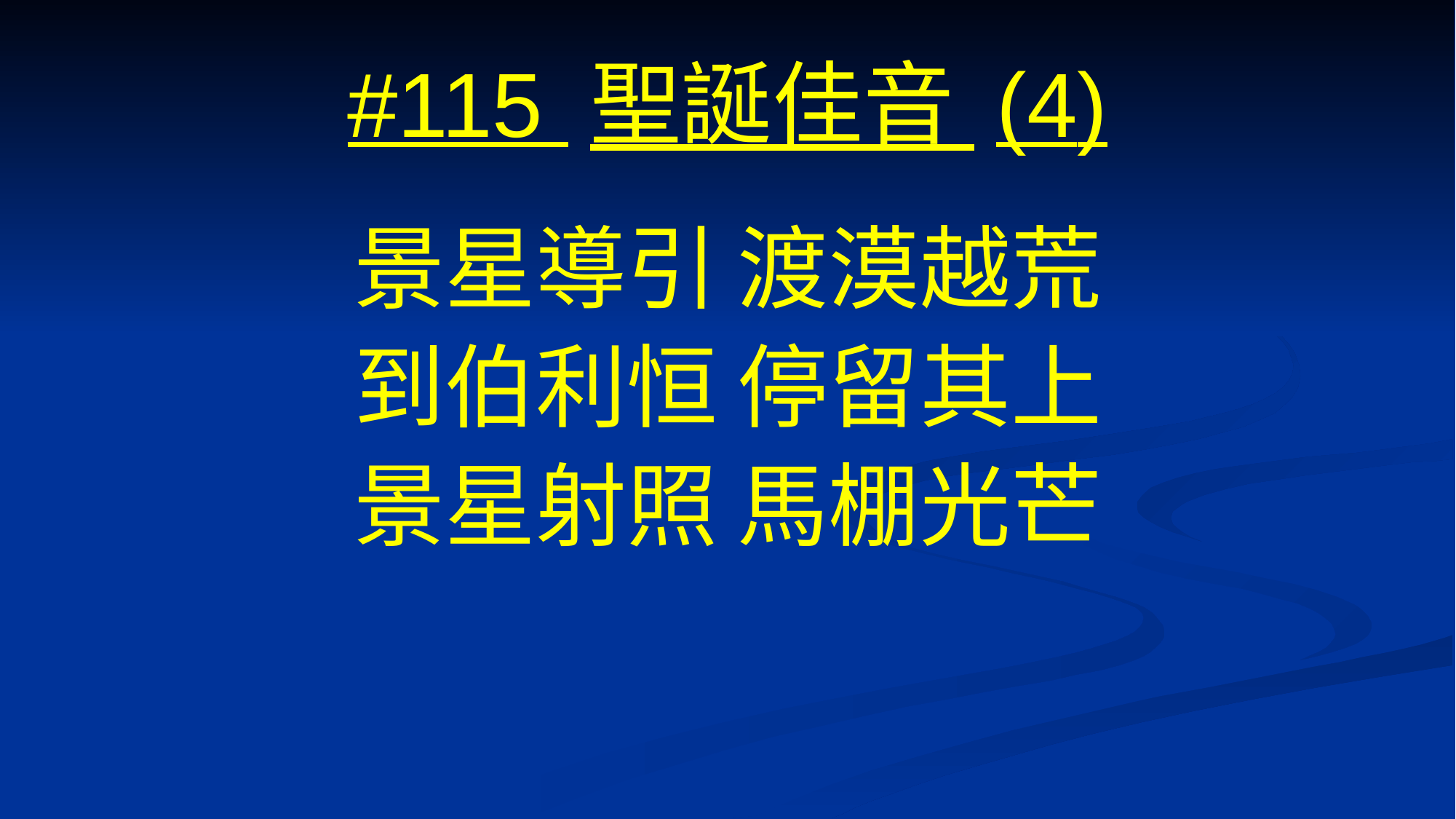

# #115 聖誕佳音 (4)
景星導引 渡漠越荒
到伯利恒 停留其上
景星射照 馬棚光芒